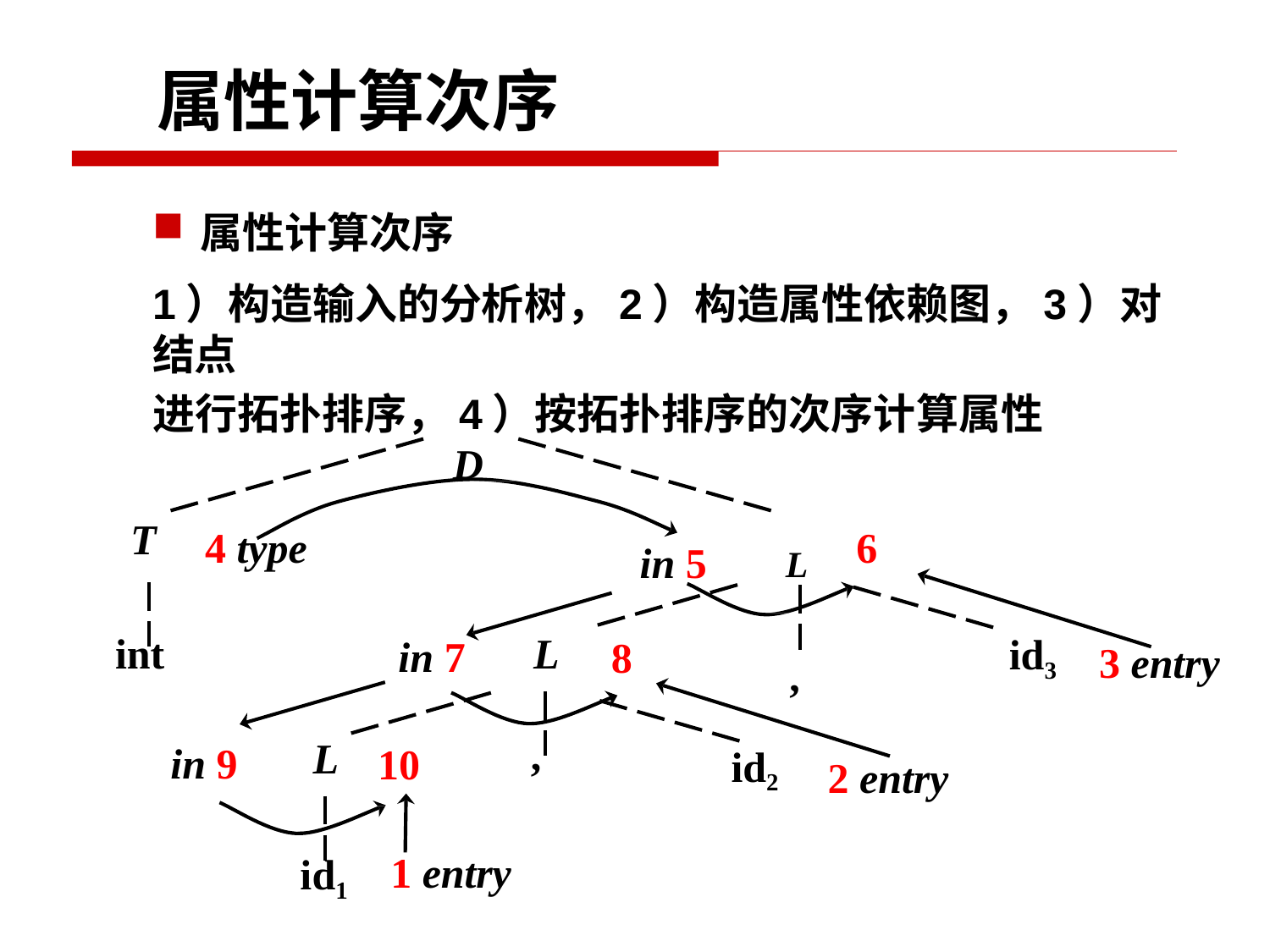

# 属性计算次序
属性计算次序
1）构造输入的分析树，2）构造属性依赖图，3）对结点
进行拓扑排序，4）按拓扑排序的次序计算属性
D

T
in 5	L

,
4 type
6

int
L
id3
in 7
8
3 entry

,
L
in 9
10
id2
2 entry

1 entry
id1
13